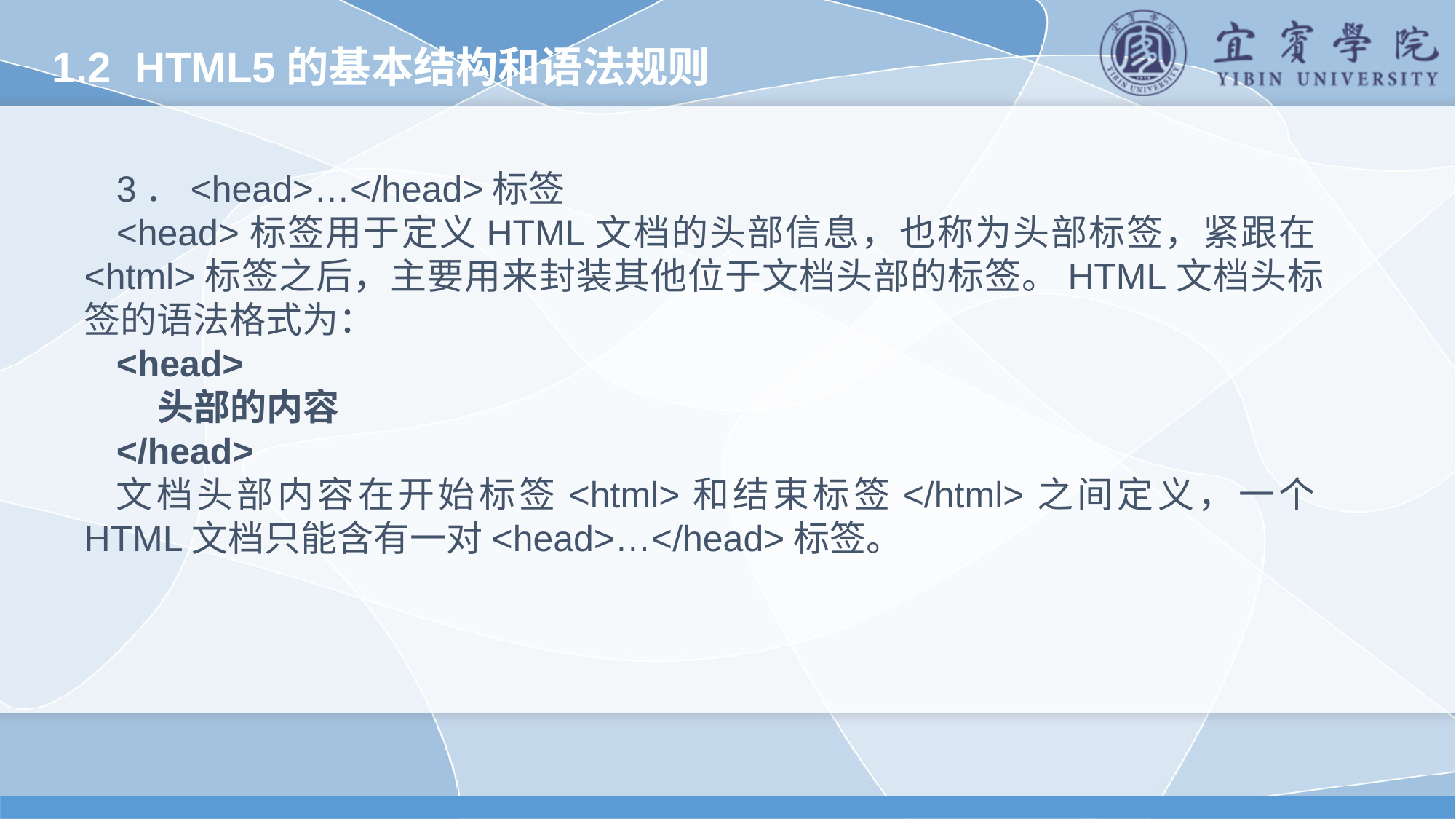

1.2  HTML5的基本结构和语法规则
3．<head>…</head>标签
<head>标签用于定义HTML文档的头部信息，也称为头部标签，紧跟在<html>标签之后，主要用来封装其他位于文档头部的标签。HTML文档头标签的语法格式为：
<head>
    头部的内容
</head>
文档头部内容在开始标签<html>和结束标签</html>之间定义，一个HTML文档只能含有一对<head>…</head>标签。